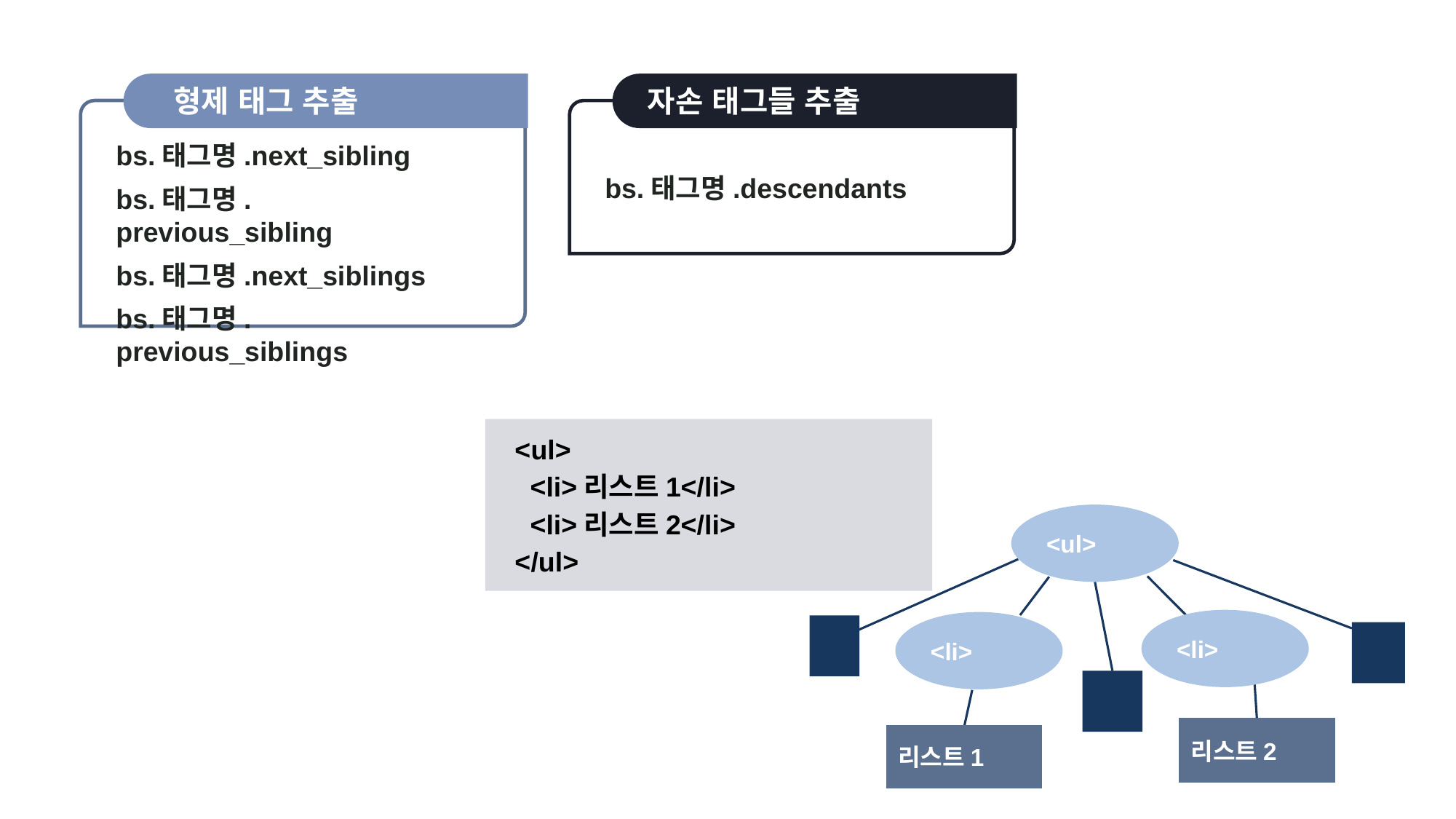

형제 태그 추출
자손 태그들 추출

bs.태그명.next_sibling
bs.태그명. previous_sibling
bs.태그명.next_siblings
bs.태그명. previous_siblings

bs.태그명.descendants

<ul>
  <li>리스트1</li>
  <li>리스트2</li>
</ul>
<ul>
<li>
<li>

리스트2
리스트1